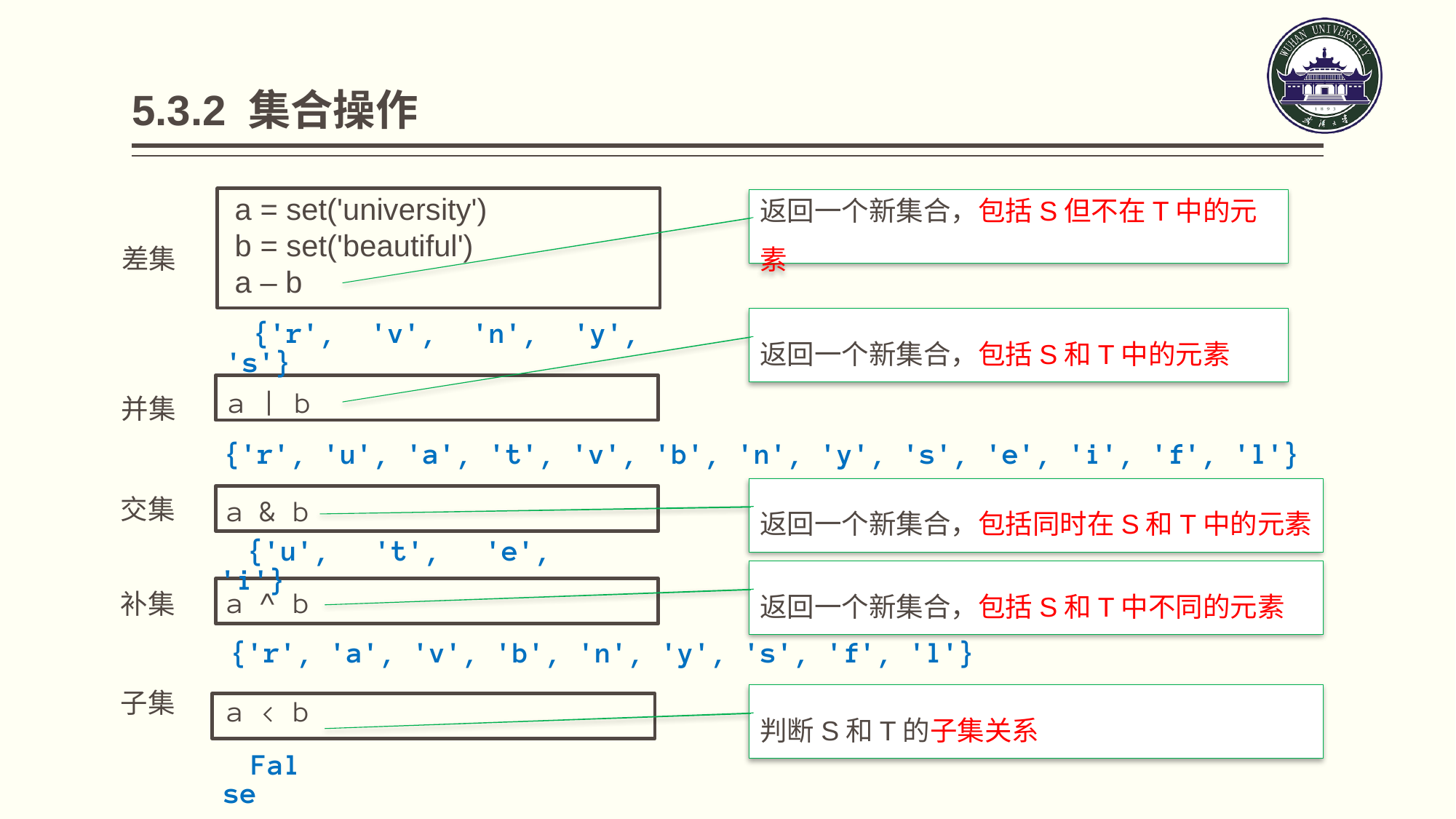

# 5.3.2 集合操作
 a = set('university')
 b = set('beautiful')
 a – b

返回一个新集合，包括S但不在T中的元素
差集
返回一个新集合，包括S和T中的元素
{'r', 'v', 'n', 'y', 's'}

a | b
并集
{'r', 'u', 'a', 't', 'v', 'b', 'n', 'y', 's', 'e', 'i', 'f', 'l'}
返回一个新集合，包括同时在S和T中的元素
a & b

交集
{'u', 't', 'e', 'i'}
返回一个新集合，包括S和T中不同的元素
a ^ b

补集
{'r', 'a', 'v', 'b', 'n', 'y', 's', 'f', 'l'}
子集
判断S和T的子集关系
a < b

False